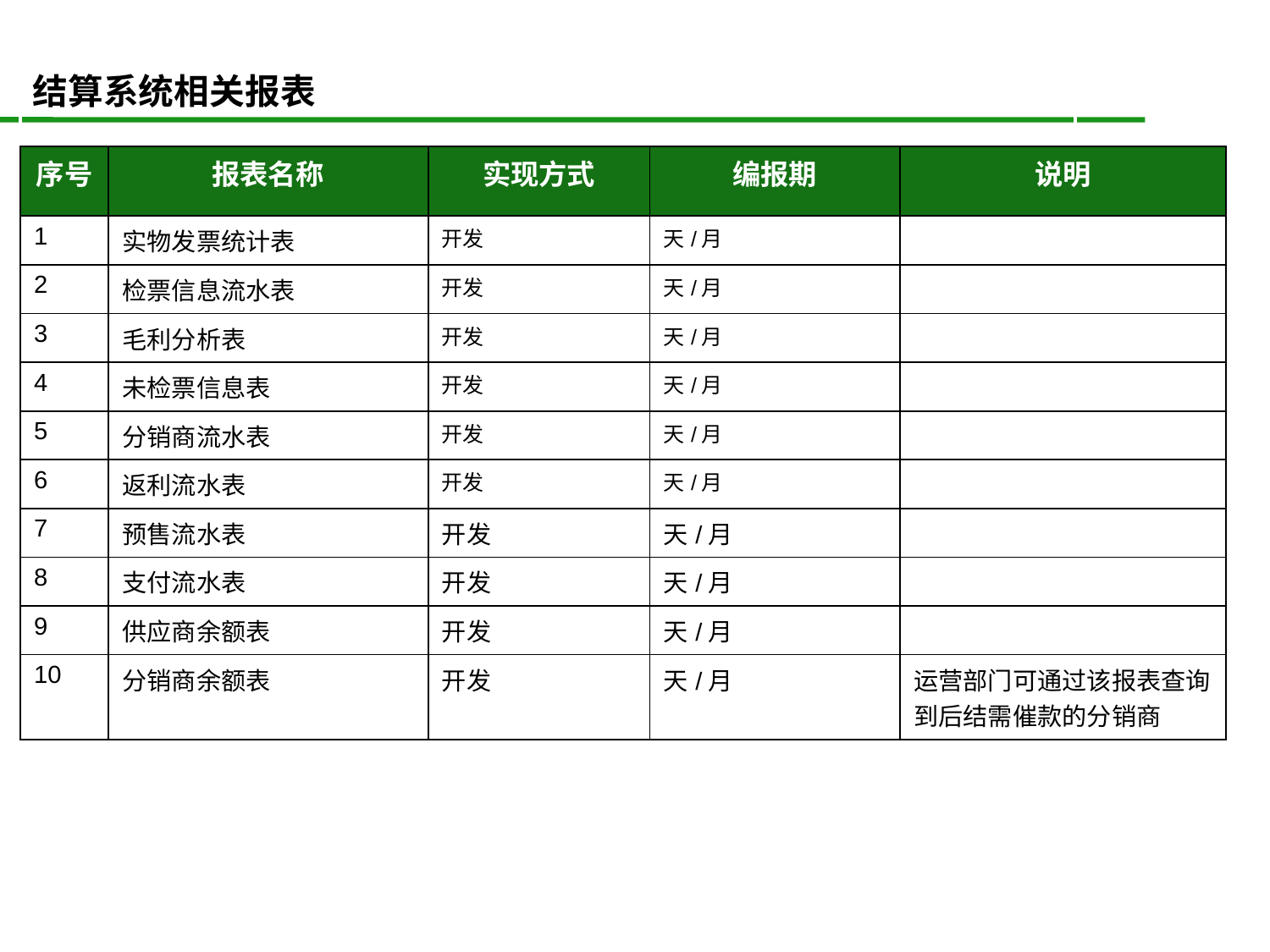

结算系统相关报表
| 序号 | 报表名称 | 实现方式 | 编报期 | 说明 |
| --- | --- | --- | --- | --- |
| 1 | 实物发票统计表 | 开发 | 天/月 |  |
| 2 | 检票信息流水表 | 开发 | 天/月 |  |
| 3 | 毛利分析表 | 开发 | 天/月 |  |
| 4 | 未检票信息表 | 开发 | 天/月 |  |
| 5 | 分销商流水表 | 开发 | 天/月 |  |
| 6 | 返利流水表 | 开发 | 天/月 |  |
| 7 | 预售流水表 | 开发 | 天/月 |  |
| 8 | 支付流水表 | 开发 | 天/月 |  |
| 9 | 供应商余额表 | 开发 | 天/月 |  |
| 10 | 分销商余额表 | 开发 | 天/月 | 运营部门可通过该报表查询到后结需催款的分销商 |